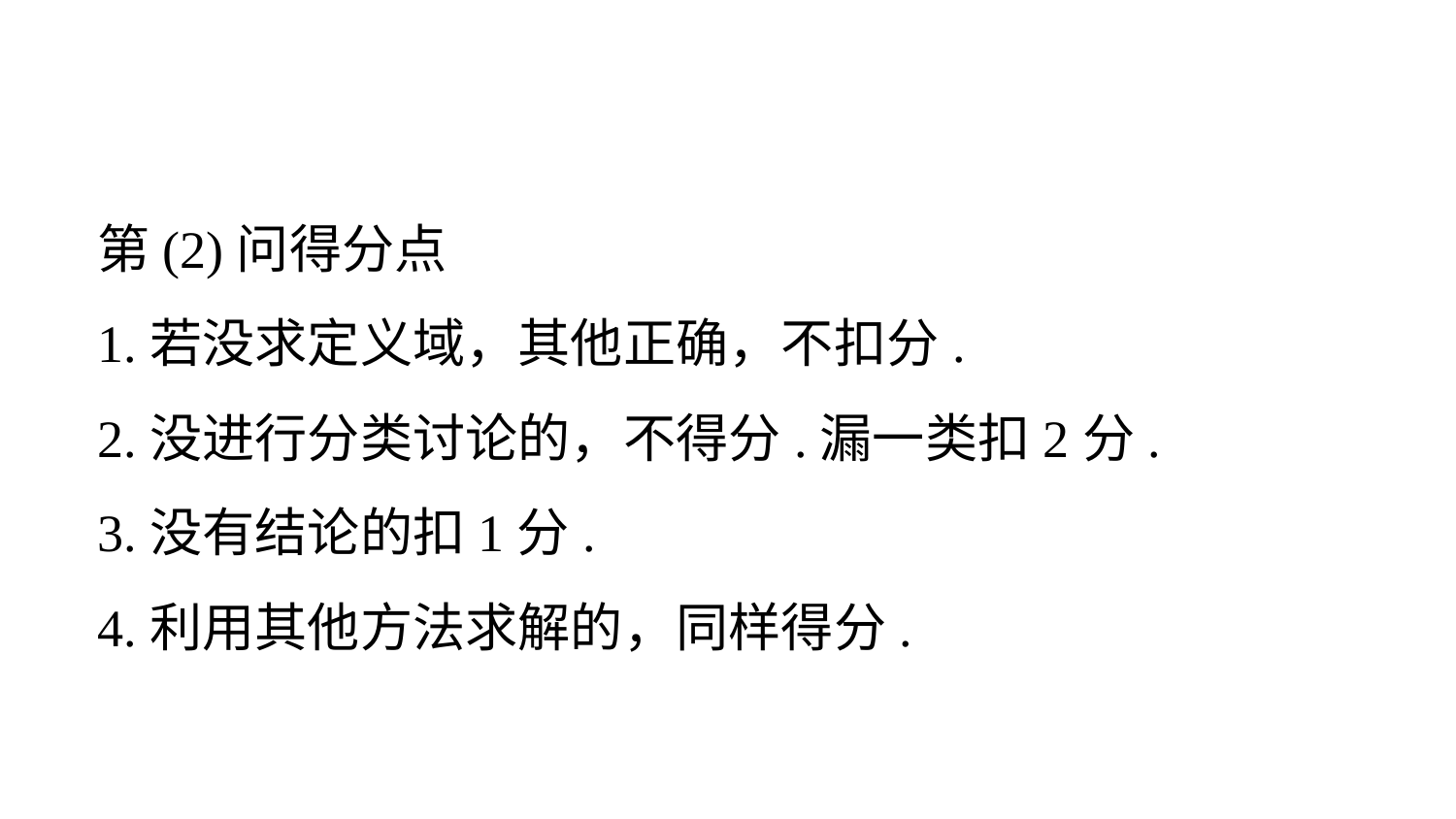

第(2)问得分点
1.若没求定义域，其他正确，不扣分.
2.没进行分类讨论的，不得分.漏一类扣2分.
3.没有结论的扣1分.
4.利用其他方法求解的，同样得分.